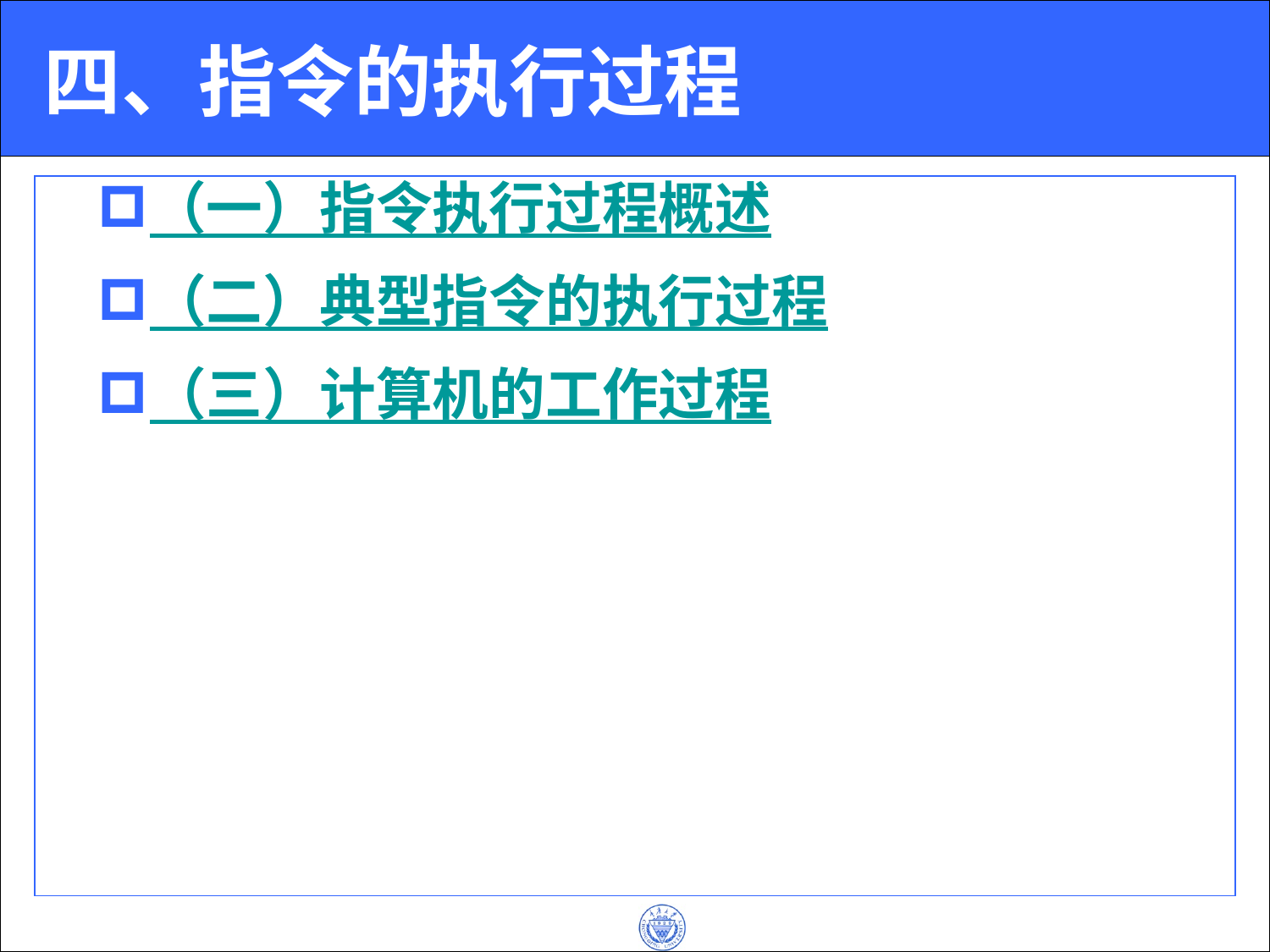

# 四、指令的执行过程
（一）指令执行过程概述
（二）典型指令的执行过程
（三）计算机的工作过程

6